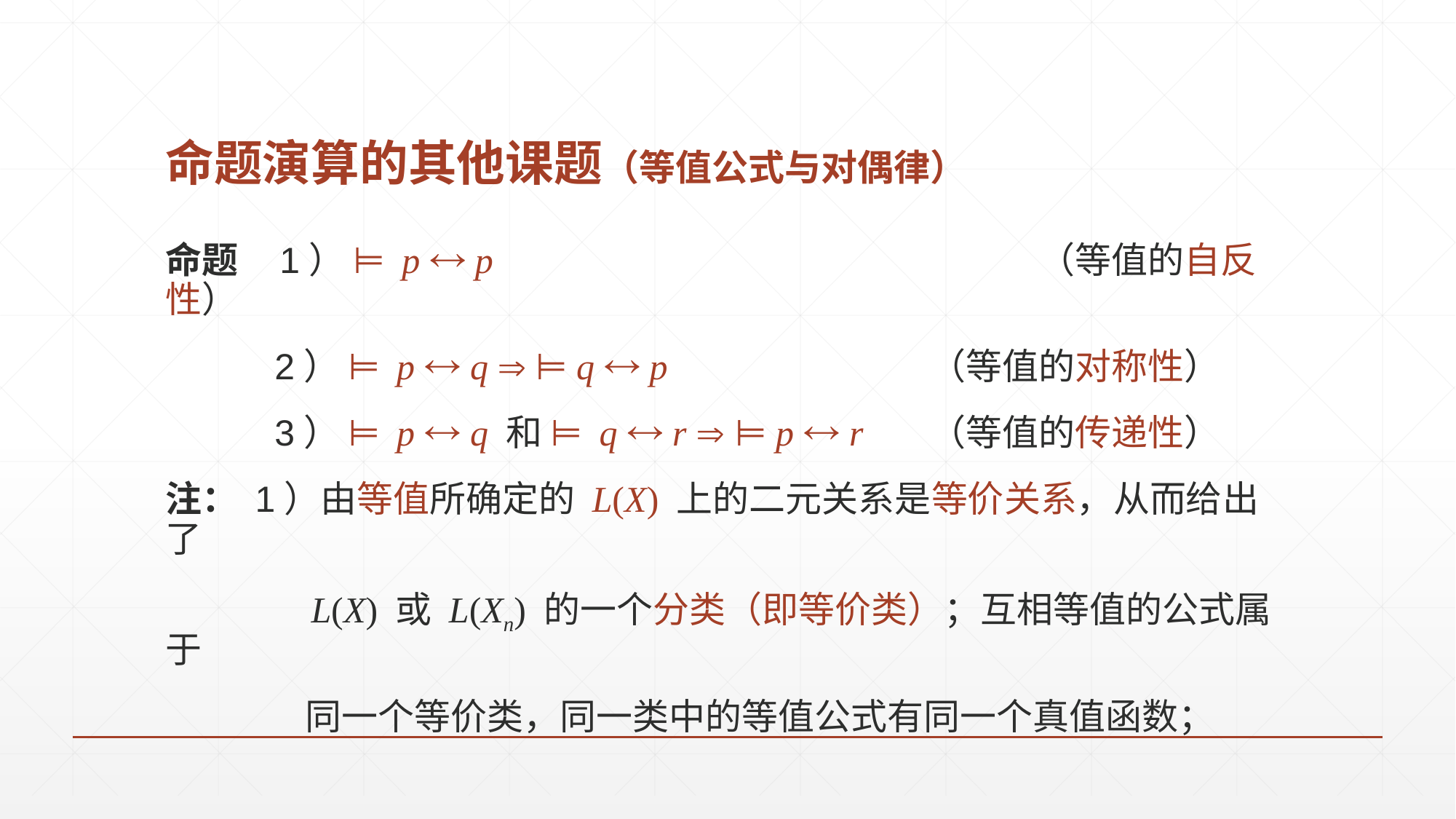

# 命题演算的其他课题（等值公式与对偶律）
命题    1） ⊨ p ↔ p 					（等值的自反性）
	2） ⊨ p ↔ q ⇒ ⊨ q ↔ p			（等值的对称性）
	3） ⊨ p ↔ q 和 ⊨ q ↔ r ⇒ ⊨ p ↔ r	（等值的传递性）
注： 1）由等值所确定的 L(X) 上的二元关系是等价关系，从而给出了
        	    L(X) 或 L(Xn) 的一个分类（即等价类）；互相等值的公式属于
                同一个等价类，同一类中的等值公式有同一个真值函数；